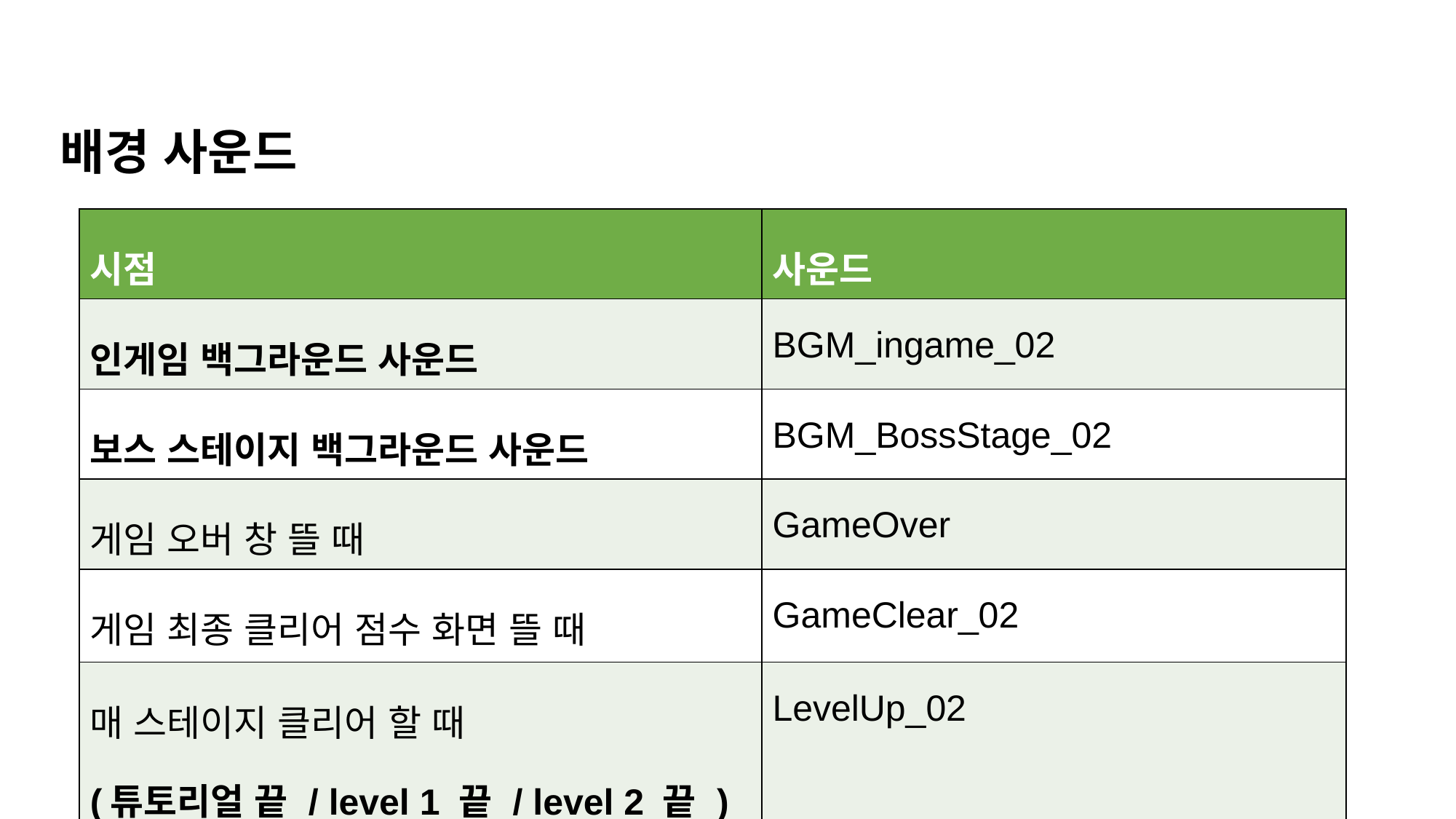

배경 사운드
| 시점 | 사운드 |
| --- | --- |
| 인게임 백그라운드 사운드 | BGM\_ingame\_02 |
| 보스 스테이지 백그라운드 사운드 | BGM\_BossStage\_02 |
| 게임 오버 창 뜰 때 | GameOver |
| 게임 최종 클리어 점수 화면 뜰 때 | GameClear\_02 |
| 매 스테이지 클리어 할 때 (튜토리얼 끝 / level 1 끝 / level 2 끝 ) | LevelUp\_02 |